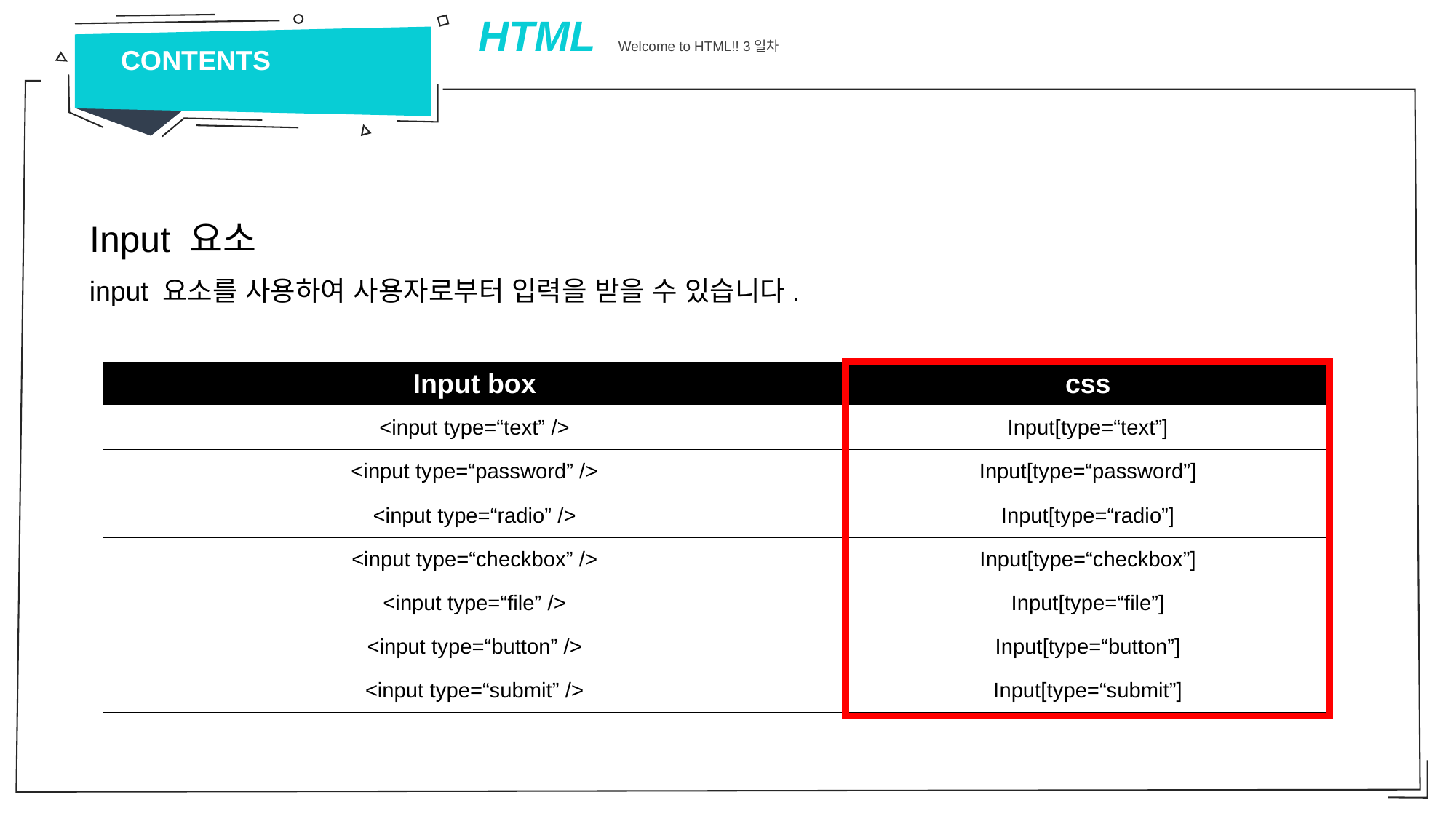

HTML  Welcome to HTML!! 3일차

CONTENTS

Input 요소
input 요소를 사용하여 사용자로부터 입력을 받을 수 있습니다.
| Input box | css |
| --- | --- |
| <input type=“text” /> | Input[type=“text”] |
| <input type=“password” /> | Input[type=“password”] |
| <input type=“radio” /> | Input[type=“radio”] |
| <input type=“checkbox” /> | Input[type=“checkbox”] |
| <input type=“file” /> | Input[type=“file”] |
| <input type=“button” /> | Input[type=“button”] |
| <input type=“submit” /> | Input[type=“submit”] |